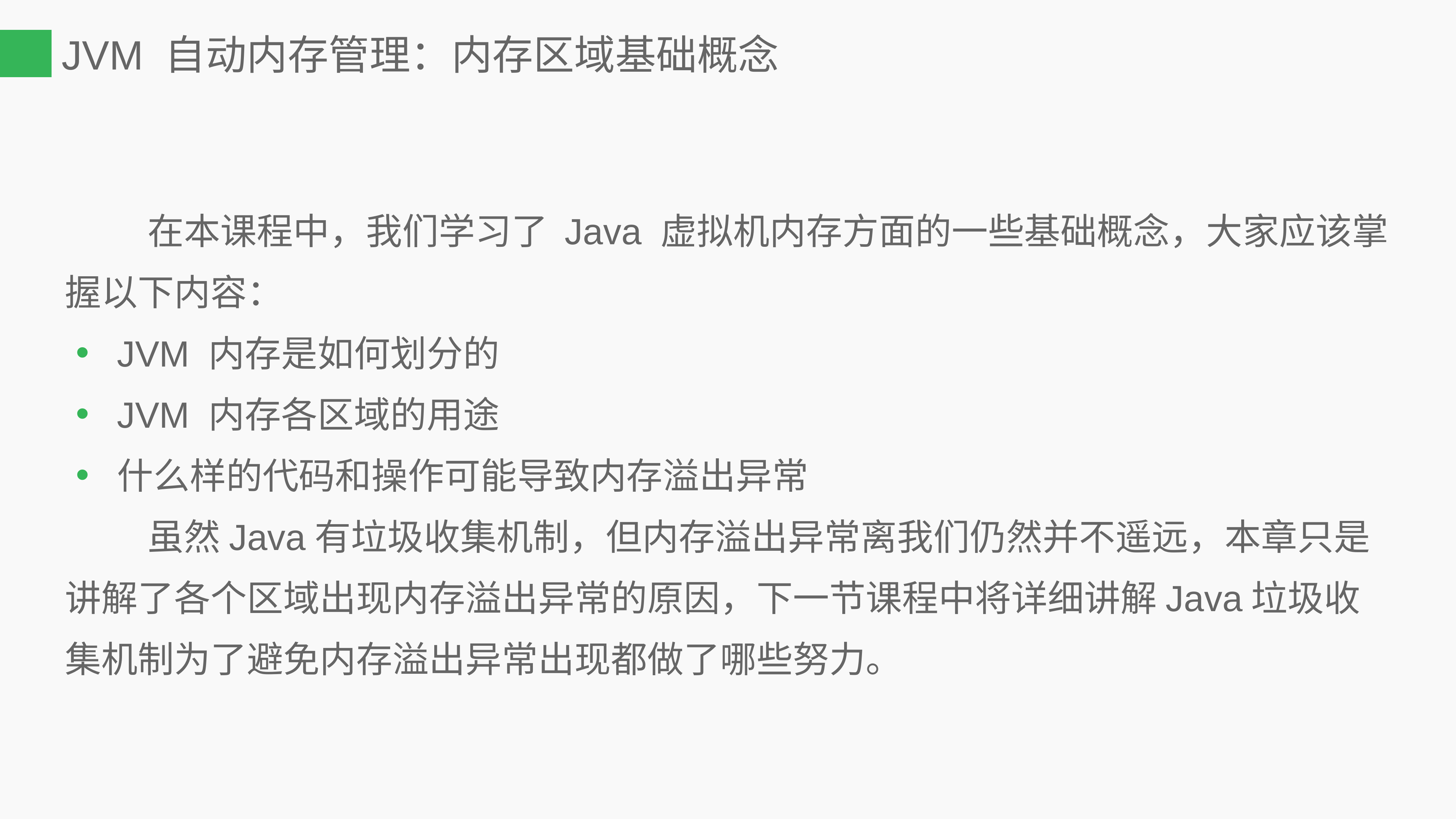

# JVM 自动内存管理：内存区域基础概念
         在本课程中，我们学习了 Java 虚拟机内存方面的一些基础概念，大家应该掌握以下内容：
JVM 内存是如何划分的
JVM 内存各区域的用途
什么样的代码和操作可能导致内存溢出异常
         虽然Java有垃圾收集机制，但内存溢出异常离我们仍然并不遥远，本章只是讲解了各个区域出现内存溢出异常的原因，下一节课程中将详细讲解Java垃圾收集机制为了避免内存溢出异常出现都做了哪些努力。